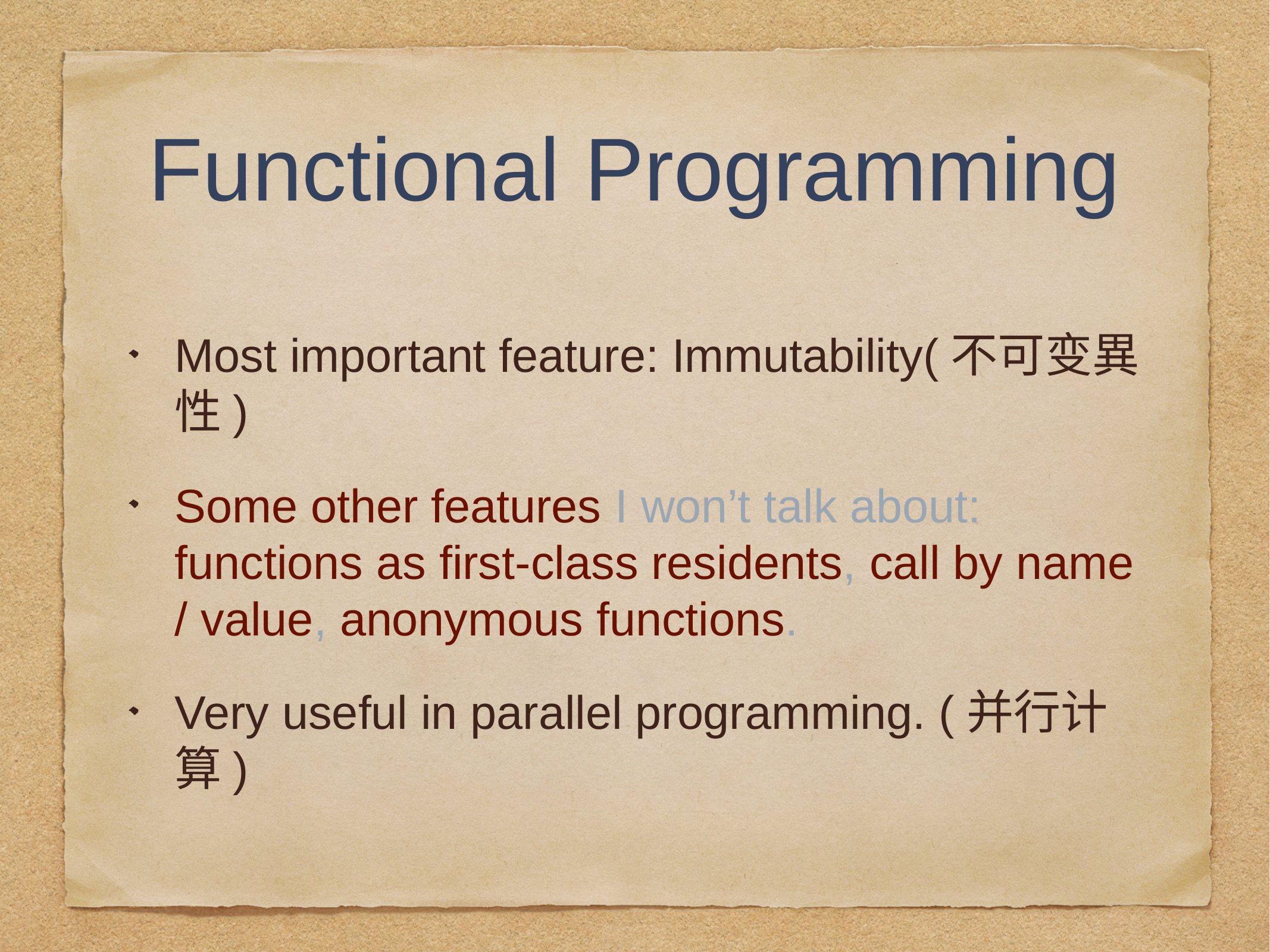

# Functional Programming
Most important feature: Immutability(不可变異性)
Some other features I won’t talk about: functions as first-class residents, call by name / value, anonymous functions.
Very useful in parallel programming. (并行计算)